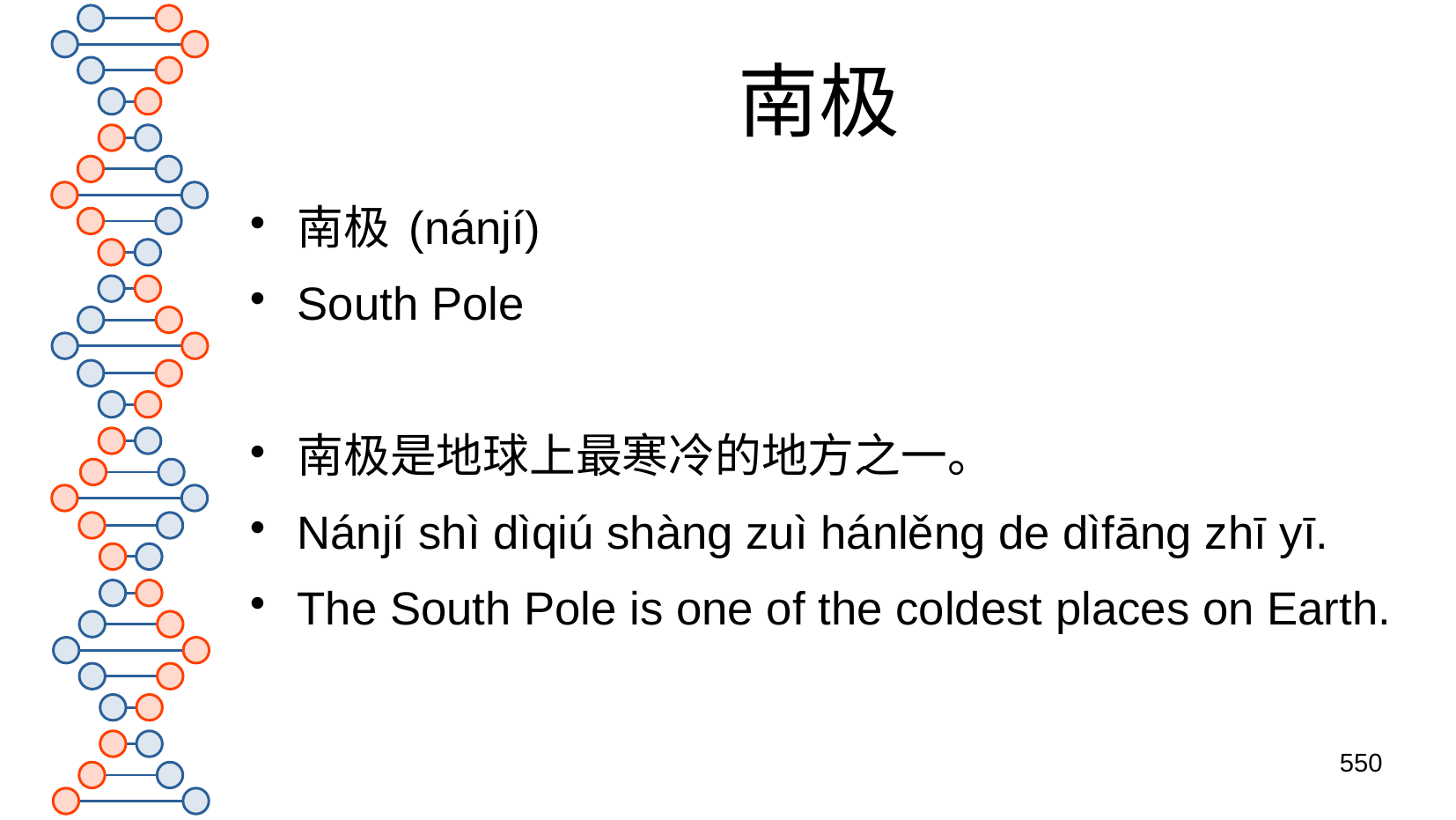

# 南极
南极 (nánjí)
South Pole

南极是地球上最寒冷的地方之一。
Nánjí shì dìqiú shàng zuì hánlěng de dìfāng zhī yī.
The South Pole is one of the coldest places on Earth.
550